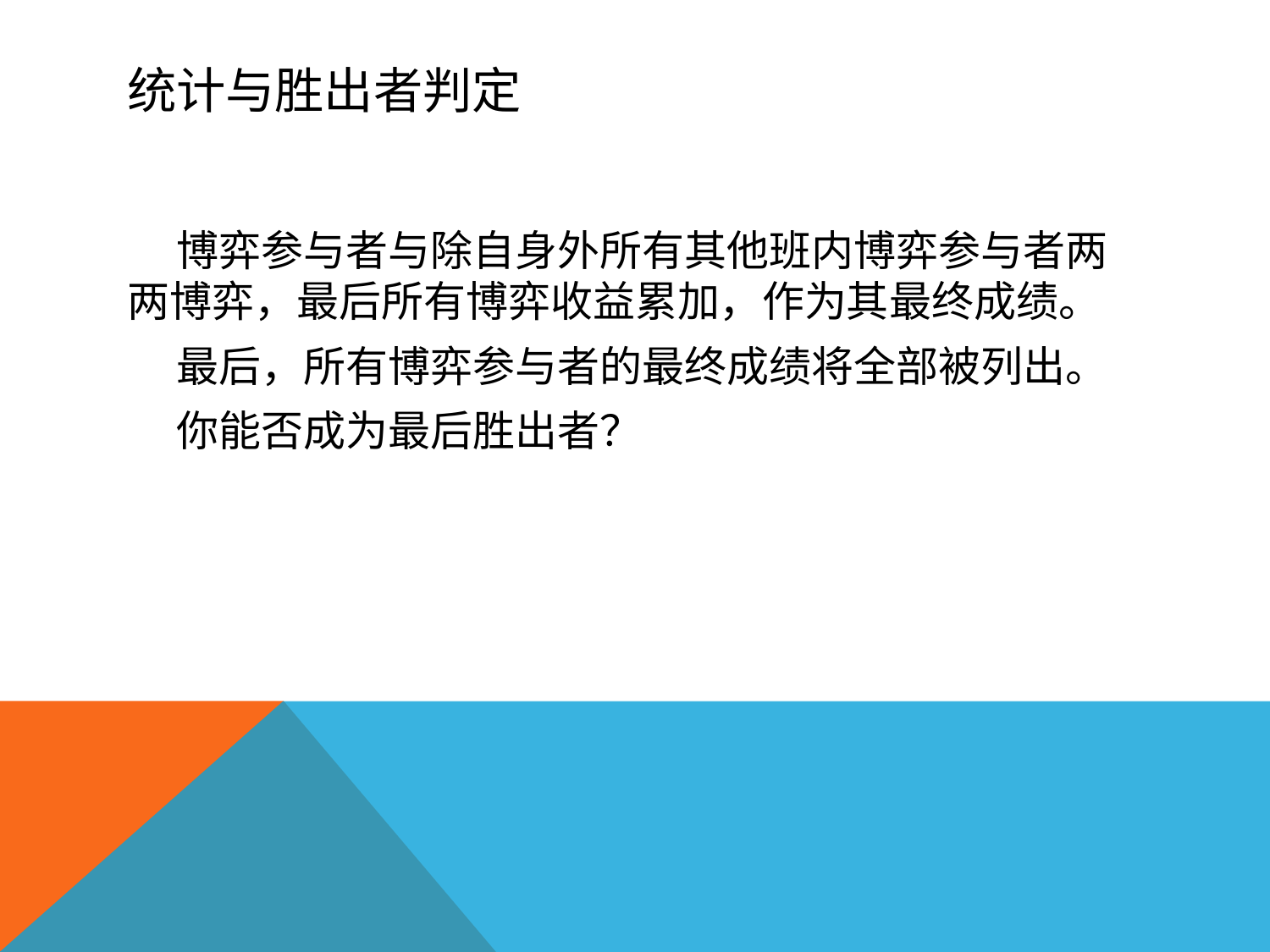

# 统计与胜出者判定

博弈参与者与除自身外所有其他班内博弈参与者两两博弈，最后所有博弈收益累加，作为其最终成绩。
最后，所有博弈参与者的最终成绩将全部被列出。
你能否成为最后胜出者？